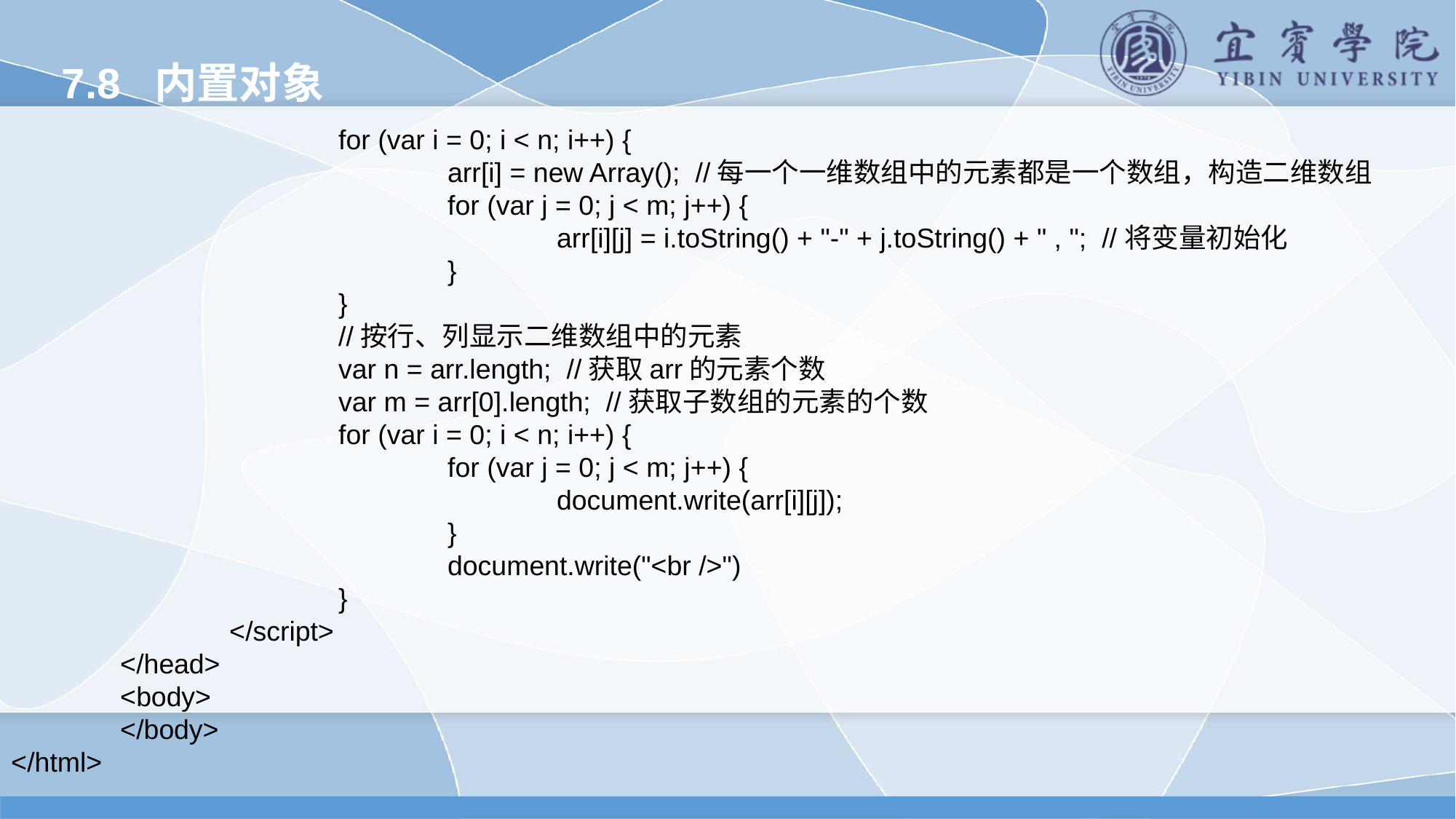

7.8  内置对象
			for (var i = 0; i < n; i++) {
				arr[i] = new Array();  //每一个一维数组中的元素都是一个数组，构造二维数组
				for (var j = 0; j < m; j++) {
					arr[i][j] = i.toString() + "-" + j.toString() + " , ";  //将变量初始化
				}
			}
			//按行、列显示二维数组中的元素
			var n = arr.length;  //获取arr的元素个数
			var m = arr[0].length;  //获取子数组的元素的个数
			for (var i = 0; i < n; i++) {
				for (var j = 0; j < m; j++) {
					document.write(arr[i][j]);
				}
				document.write("<br />")
			}
		</script>
	</head>
	<body>
	</body>
</html>